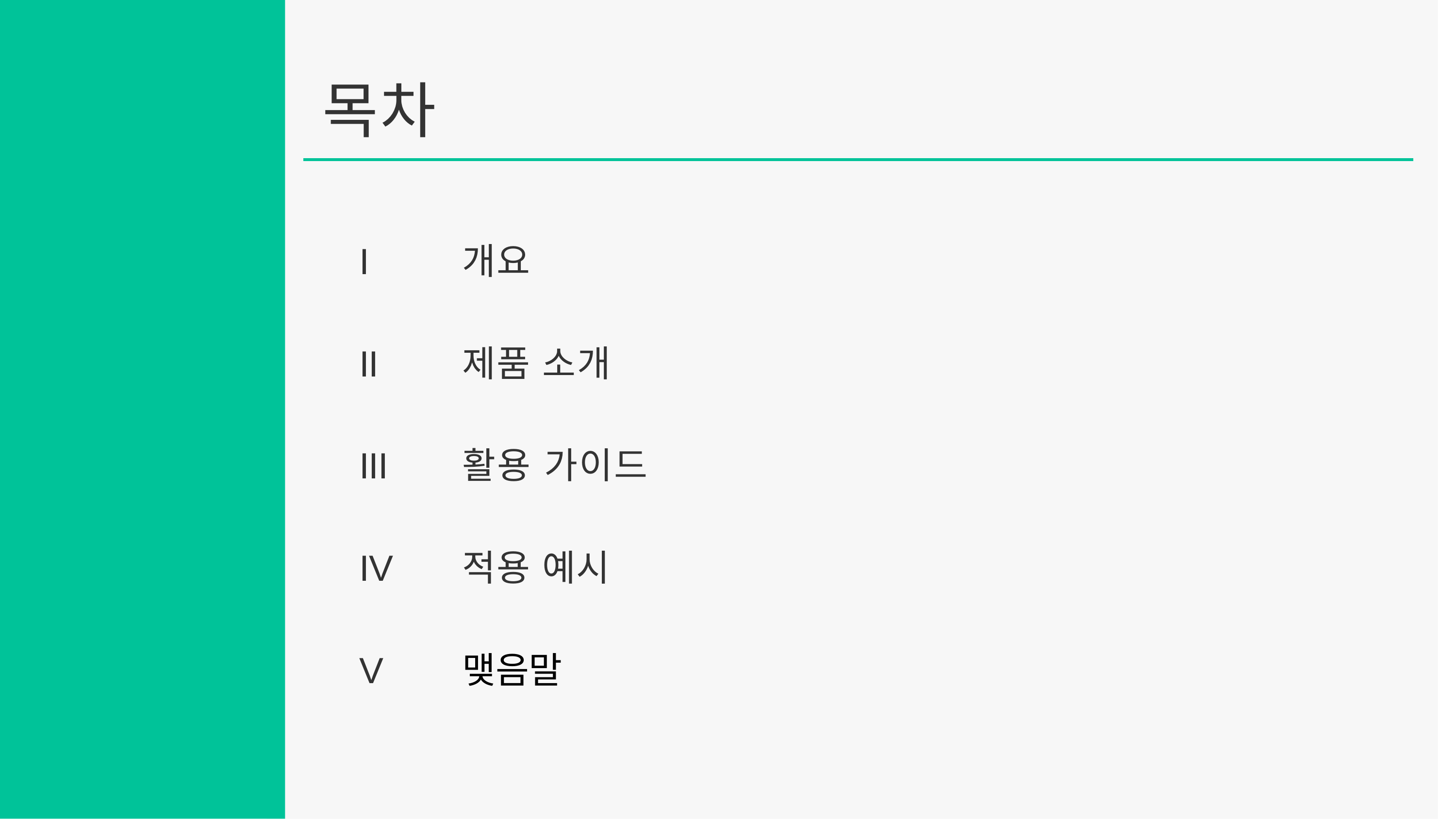

목차

I
개요
II
제품 소개
III
활용 가이드
IV
적용 예시
V
맺음말